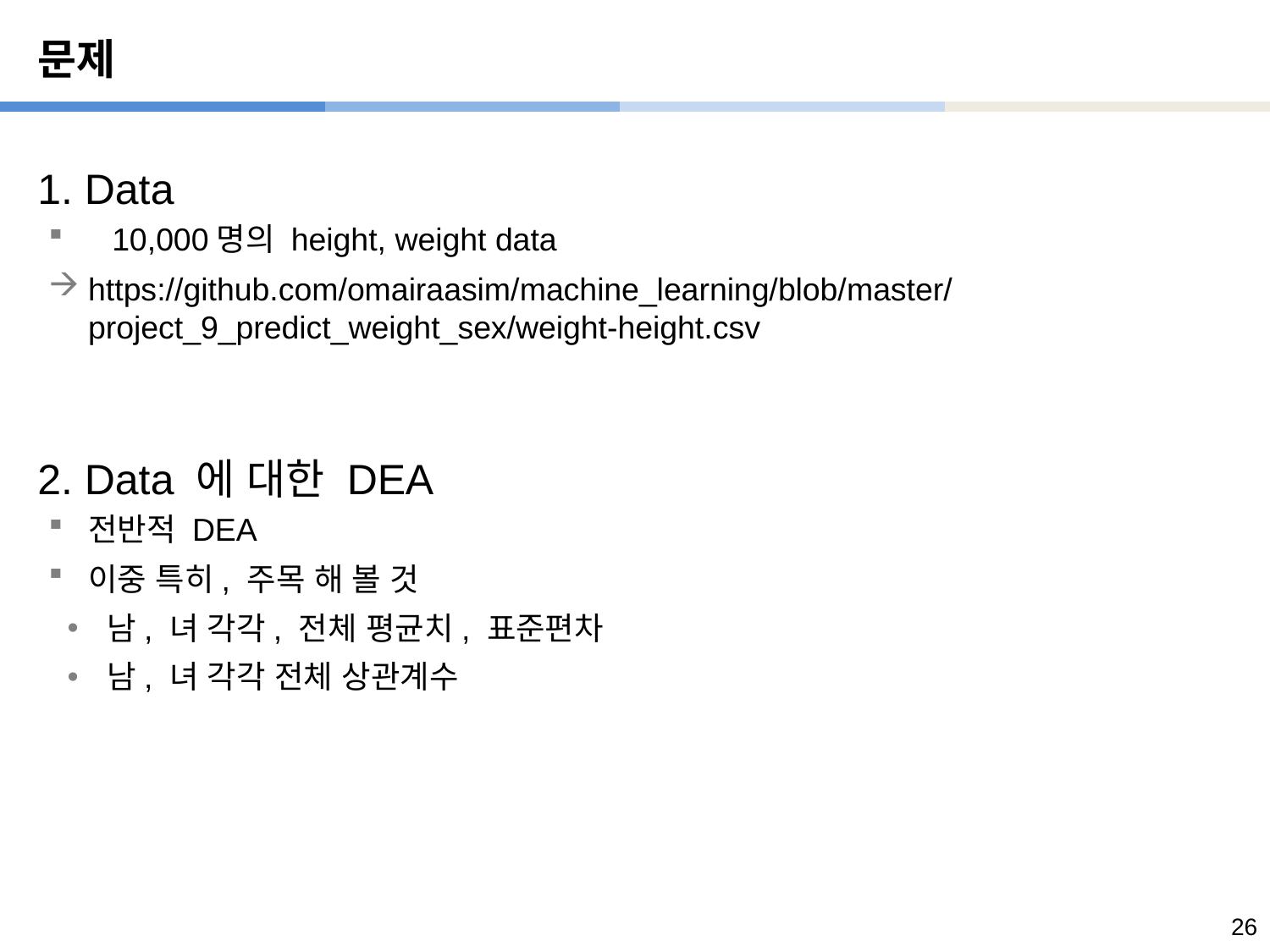

# 문제
1. Data
10,000명의 height, weight data
https://github.com/omairaasim/machine_learning/blob/master/project_9_predict_weight_sex/weight-height.csv

2. Data 에 대한 DEA
전반적 DEA
이중 특히, 주목 해 볼 것
남, 녀 각각, 전체 평균치, 표준편차
남, 녀 각각 전체 상관계수